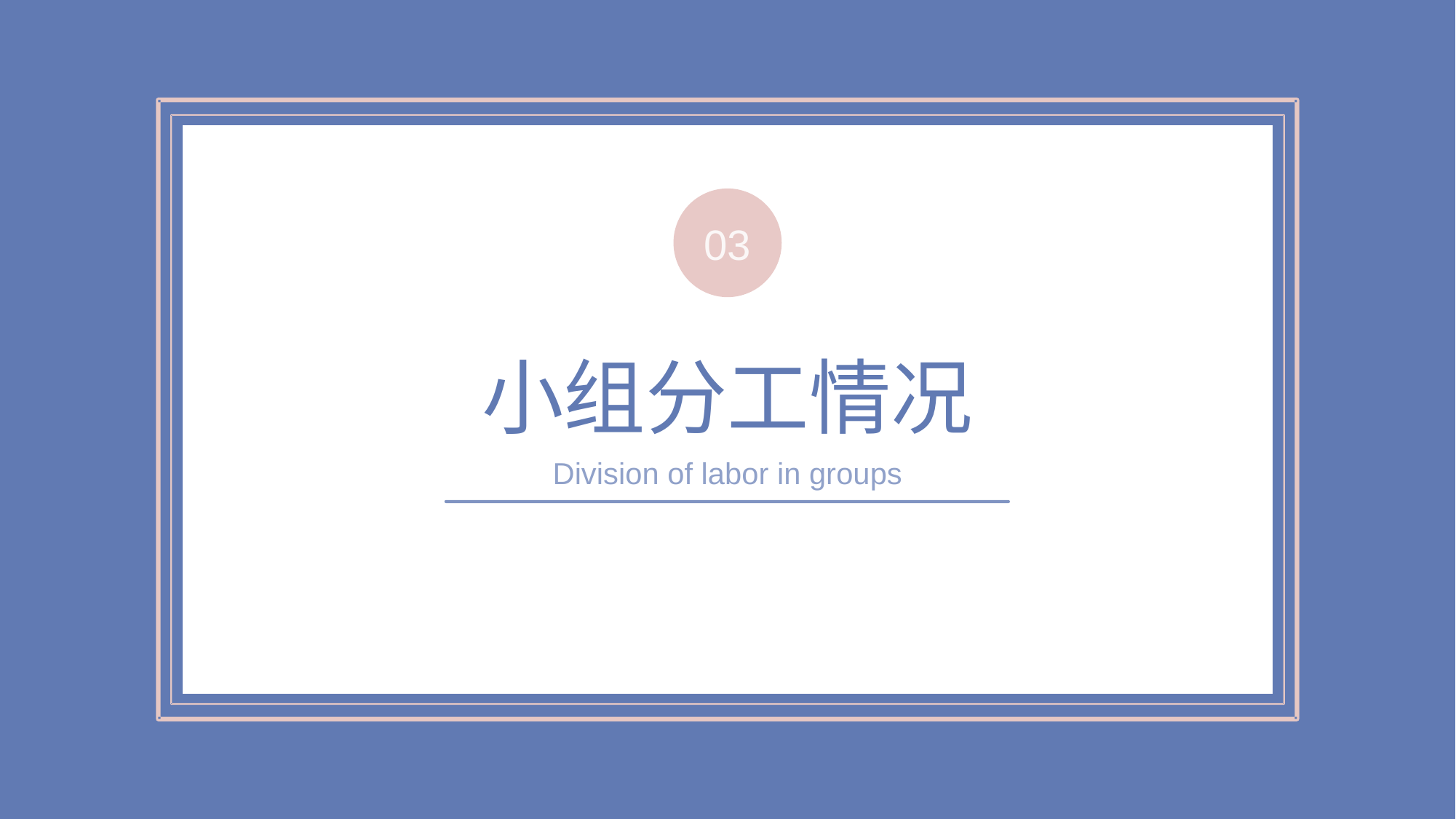

03
小组分工情况
Division of labor in groups